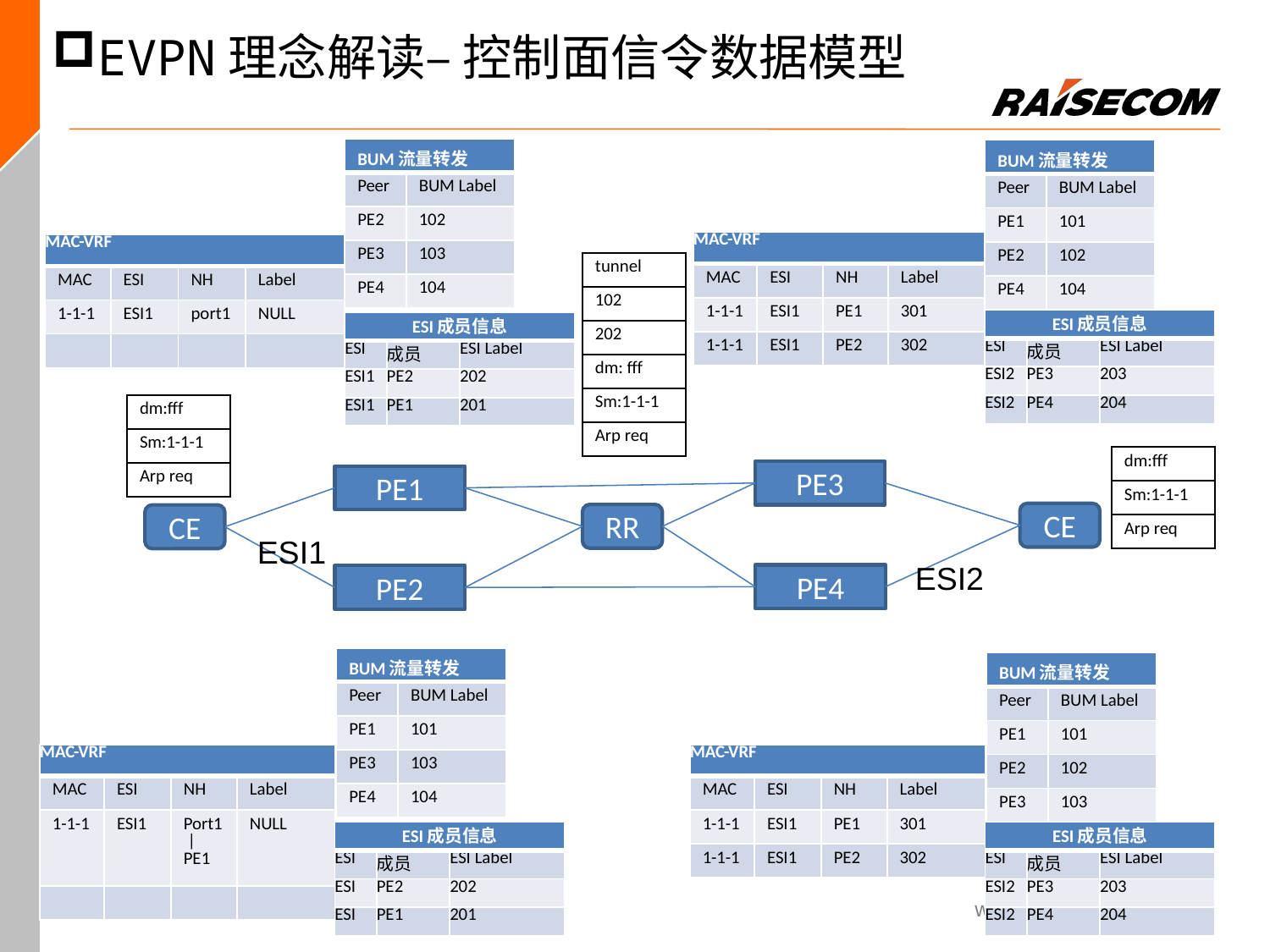

EVPN理念解读– 控制面信令数据模型
| BUM流量转发 |  |
| --- | --- |
| Peer | BUM Label |
| PE2 | 102 |
| PE3 | 103 |
| PE4 | 104 |
| BUM流量转发 |  |
| --- | --- |
| Peer | BUM Label |
| PE1 | 101 |
| PE2 | 102 |
| PE4 | 104 |
| MAC-VRF |  |  |  |
| --- | --- | --- | --- |
| MAC | ESI | NH | Label |
| 1-1-1 | ESI1 | PE1 | 301 |
| 1-1-1 | ESI1 | PE2 | 302 |
| MAC-VRF |  |  |  |
| --- | --- | --- | --- |
| MAC | ESI | NH | Label |
| 1-1-1 | ESI1 | port1 | NULL |
|  |  |  |  |
| tunnel |
| --- |
| 102 |
| 202 |
| dm: fff |
| Sm:1-1-1 |
| Arp req |
| ESI成员信息 |  |  |
| --- | --- | --- |
| ESI | 成员 | ESI Label |
| ESI2 | PE3 | 203 |
| ESI2 | PE4 | 204 |
| ESI成员信息 |  |  |
| --- | --- | --- |
| ESI | 成员 | ESI Label |
| ESI1 | PE2 | 202 |
| ESI1 | PE1 | 201 |
| dm:fff |
| --- |
| Sm:1-1-1 |
| Arp req |
| dm:fff |
| --- |
| Sm:1-1-1 |
| Arp req |
PE3
PE1
CE
RR
CE
ESI1
ESI2
PE4
PE2
| BUM流量转发 |  |
| --- | --- |
| Peer | BUM Label |
| PE1 | 101 |
| PE3 | 103 |
| PE4 | 104 |
| BUM流量转发 |  |
| --- | --- |
| Peer | BUM Label |
| PE1 | 101 |
| PE2 | 102 |
| PE3 | 103 |
| MAC-VRF |  |  |  |
| --- | --- | --- | --- |
| MAC | ESI | NH | Label |
| 1-1-1 | ESI1 | Port1 | PE1 | NULL |
|  |  |  |  |
| MAC-VRF |  |  |  |
| --- | --- | --- | --- |
| MAC | ESI | NH | Label |
| 1-1-1 | ESI1 | PE1 | 301 |
| 1-1-1 | ESI1 | PE2 | 302 |
| ESI成员信息 |  |  |
| --- | --- | --- |
| ESI | 成员 | ESI Label |
| ESI | PE2 | 202 |
| ESI | PE1 | 201 |
| ESI成员信息 |  |  |
| --- | --- | --- |
| ESI | 成员 | ESI Label |
| ESI2 | PE3 | 203 |
| ESI2 | PE4 | 204 |